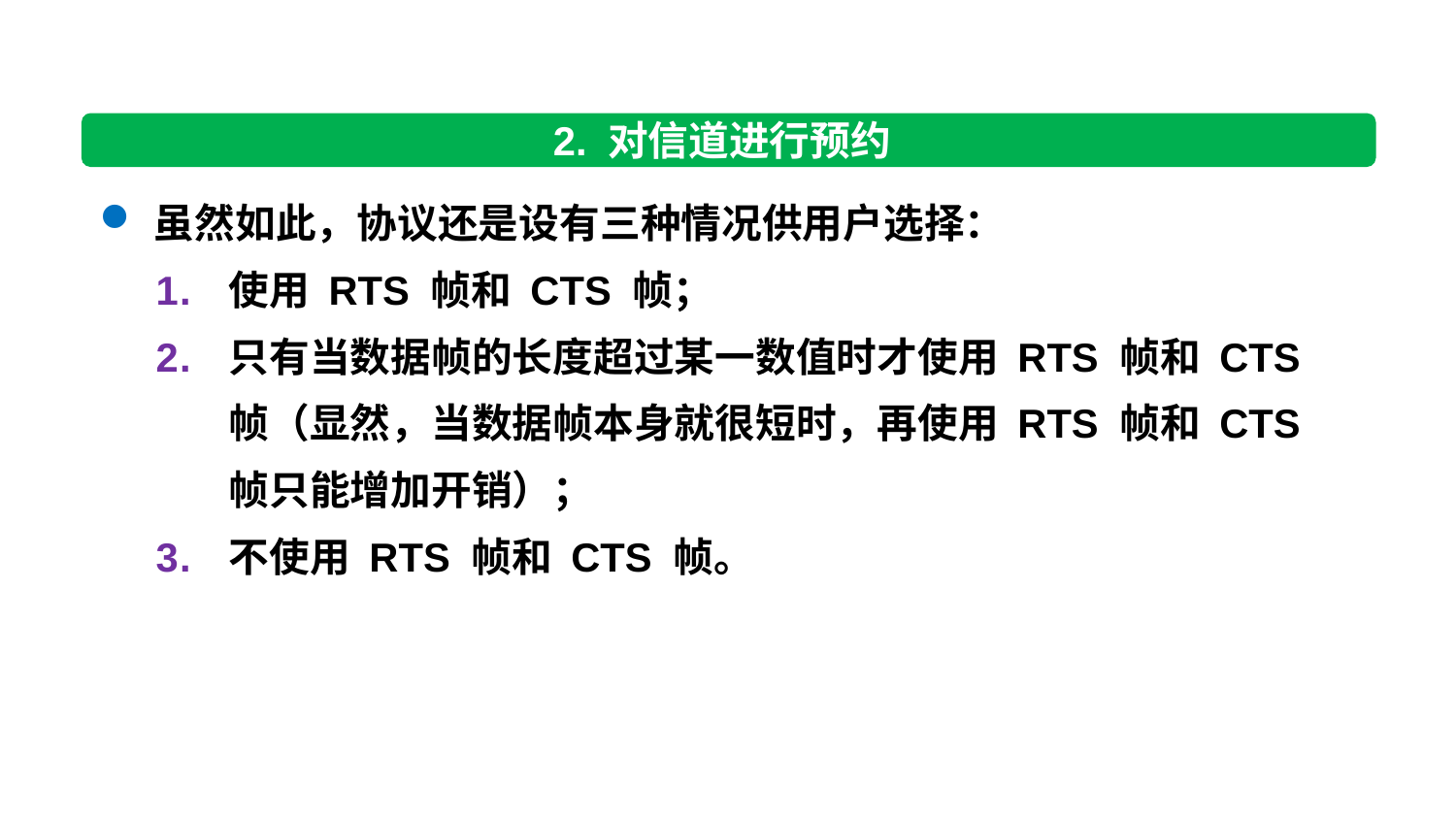

2. 对信道进行预约

虽然如此，协议还是设有三种情况供用户选择：
使用 RTS 帧和 CTS 帧；
只有当数据帧的长度超过某一数值时才使用 RTS 帧和 CTS 帧（显然，当数据帧本身就很短时，再使用 RTS 帧和 CTS 帧只能增加开销）；
不使用 RTS 帧和 CTS 帧。
56